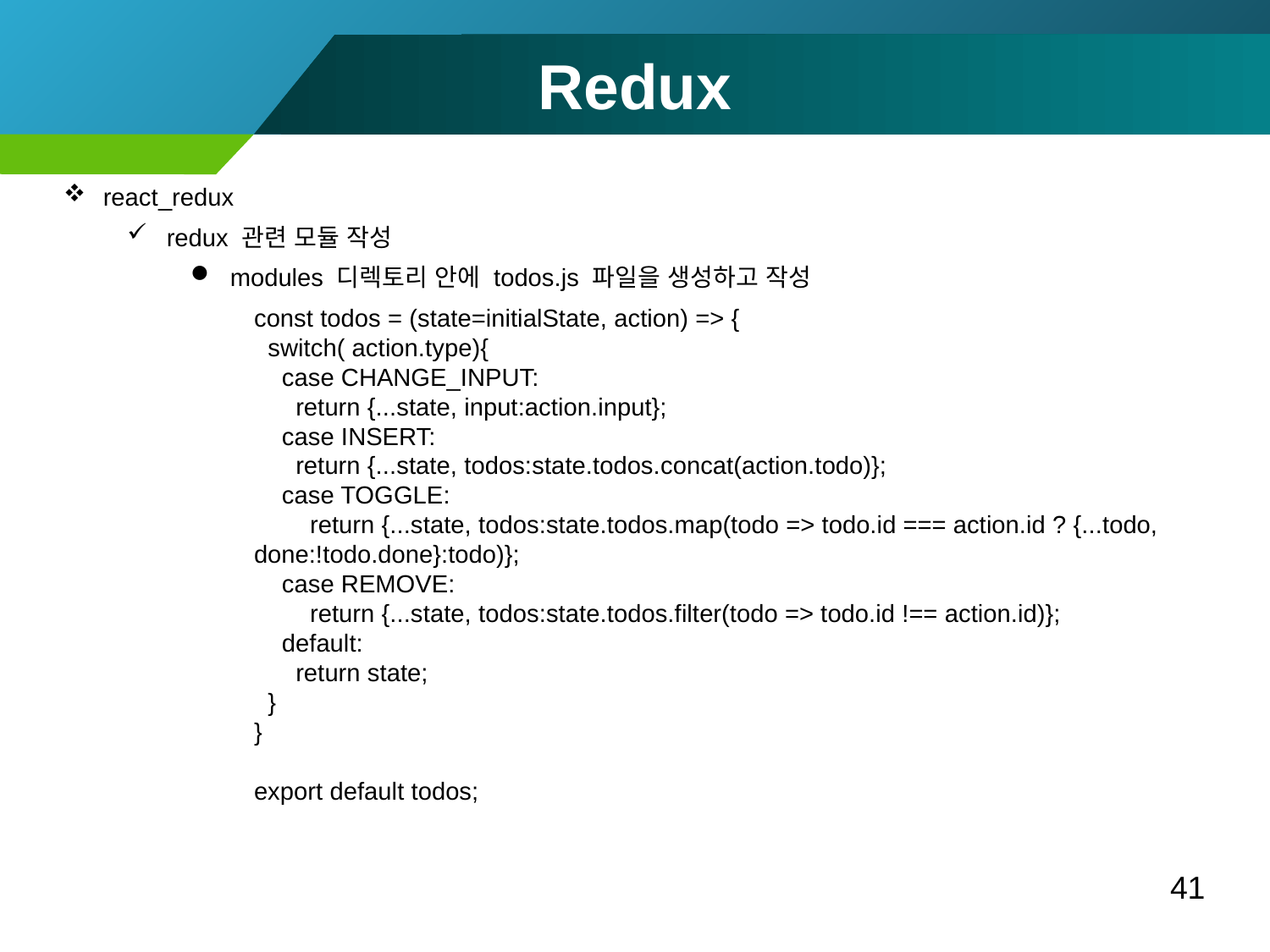

Redux
react_redux
redux 관련 모듈 작성
modules 디렉토리 안에 todos.js 파일을 생성하고 작성
const todos = (state=initialState, action) => {
  switch( action.type){
    case CHANGE_INPUT:
      return {...state, input:action.input};
    case INSERT:
      return {...state, todos:state.todos.concat(action.todo)};
    case TOGGLE:
        return {...state, todos:state.todos.map(todo => todo.id === action.id ? {...todo, done:!todo.done}:todo)};
    case REMOVE:
        return {...state, todos:state.todos.filter(todo => todo.id !== action.id)};
    default:
      return state;
  }
}

export default todos;

41